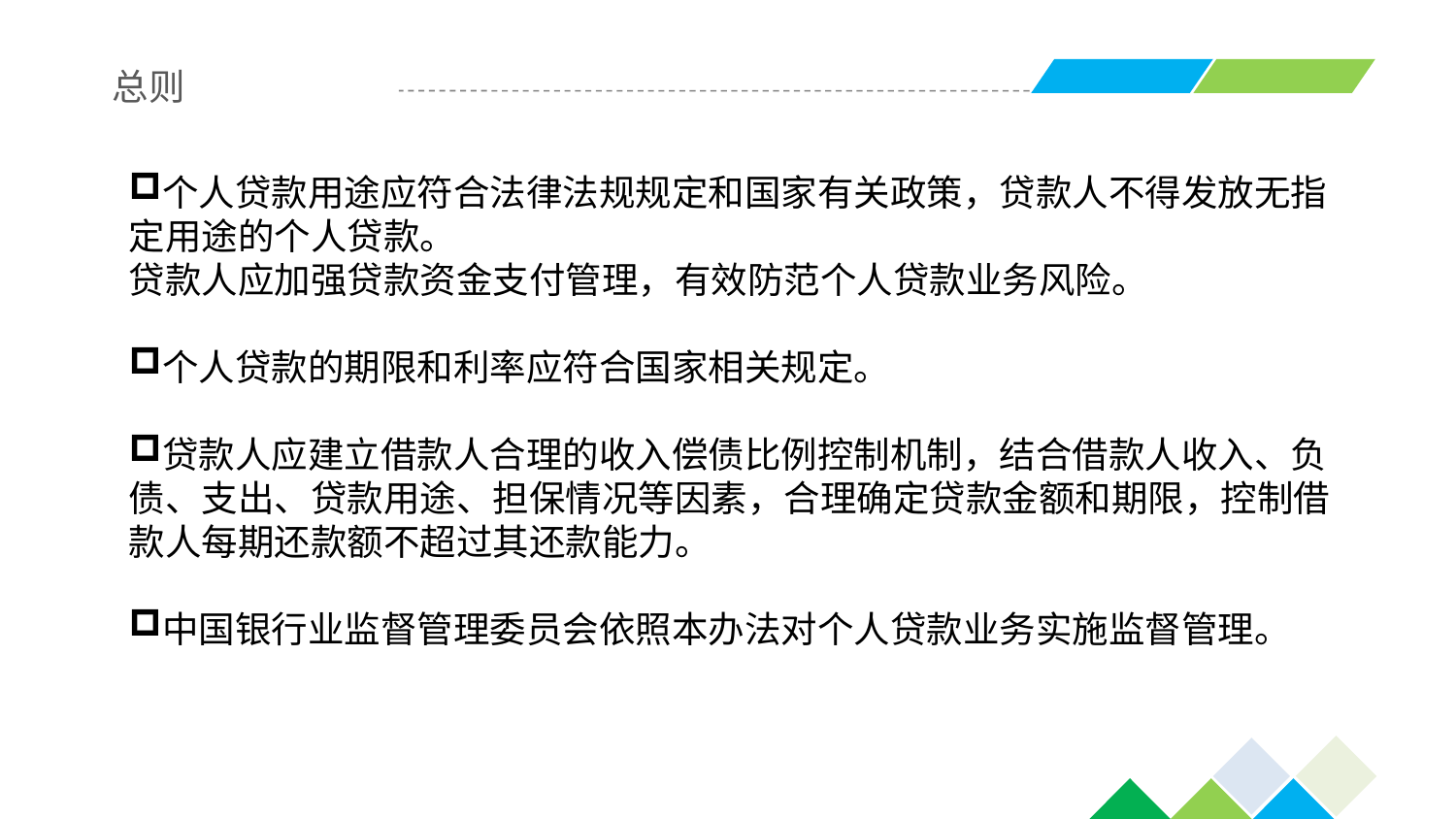

总则

个人贷款用途应符合法律法规规定和国家有关政策，贷款人不得发放无指定用途的个人贷款。
贷款人应加强贷款资金支付管理，有效防范个人贷款业务风险。

个人贷款的期限和利率应符合国家相关规定。

贷款人应建立借款人合理的收入偿债比例控制机制，结合借款人收入、负债、支出、贷款用途、担保情况等因素，合理确定贷款金额和期限，控制借款人每期还款额不超过其还款能力。

中国银行业监督管理委员会依照本办法对个人贷款业务实施监督管理。